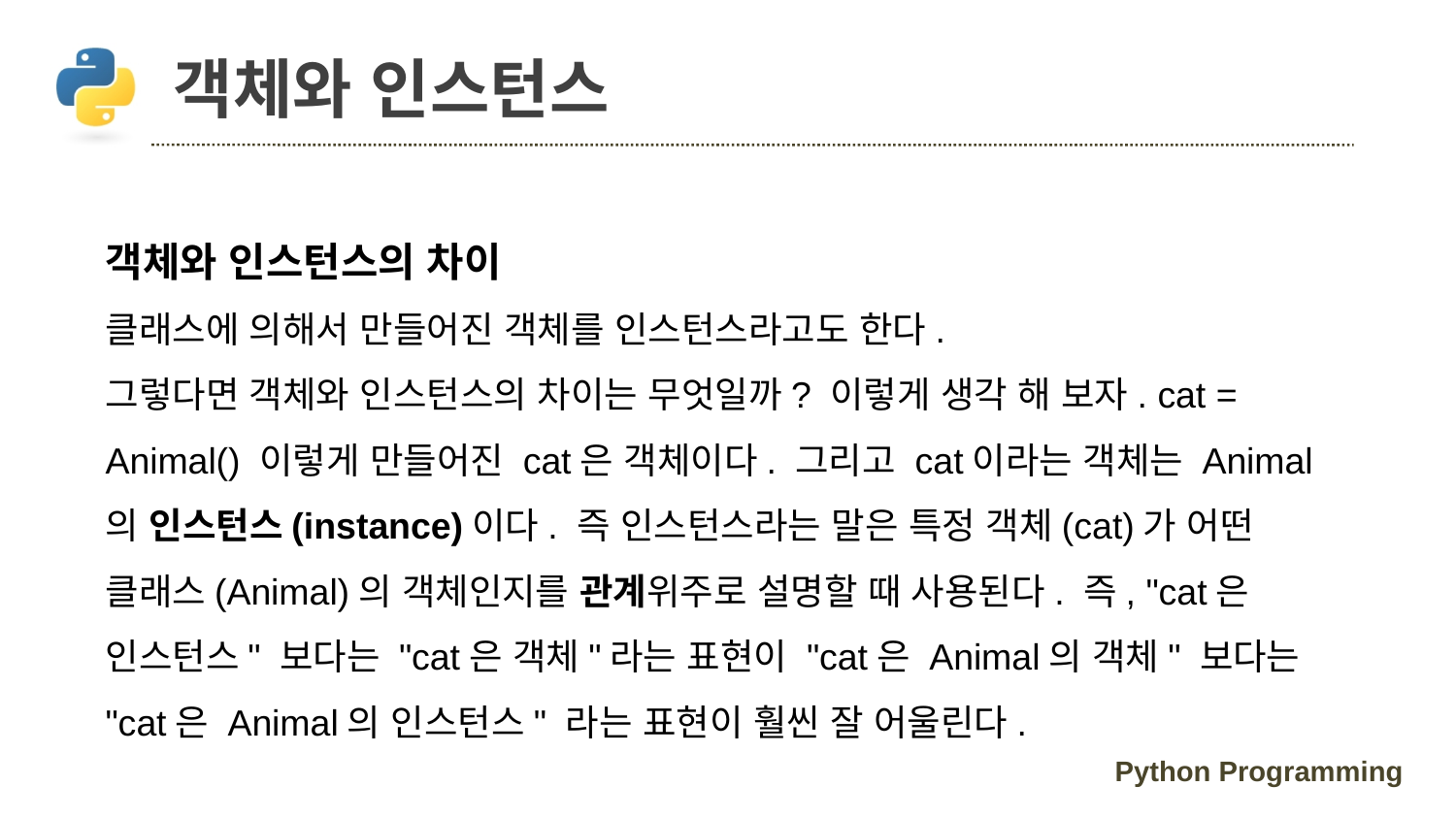

# 객체와 인스턴스
객체와 인스턴스의 차이
클래스에 의해서 만들어진 객체를 인스턴스라고도 한다.
그렇다면 객체와 인스턴스의 차이는 무엇일까? 이렇게 생각 해 보자. cat = Animal() 이렇게 만들어진 cat은 객체이다. 그리고 cat이라는 객체는 Animal의 인스턴스(instance)이다. 즉 인스턴스라는 말은 특정 객체(cat)가 어떤 클래스(Animal)의 객체인지를 관계위주로 설명할 때 사용된다. 즉, "cat은 인스턴스" 보다는 "cat은 객체"라는 표현이 "cat은 Animal의 객체" 보다는 "cat은 Animal의 인스턴스" 라는 표현이 훨씬 잘 어울린다.